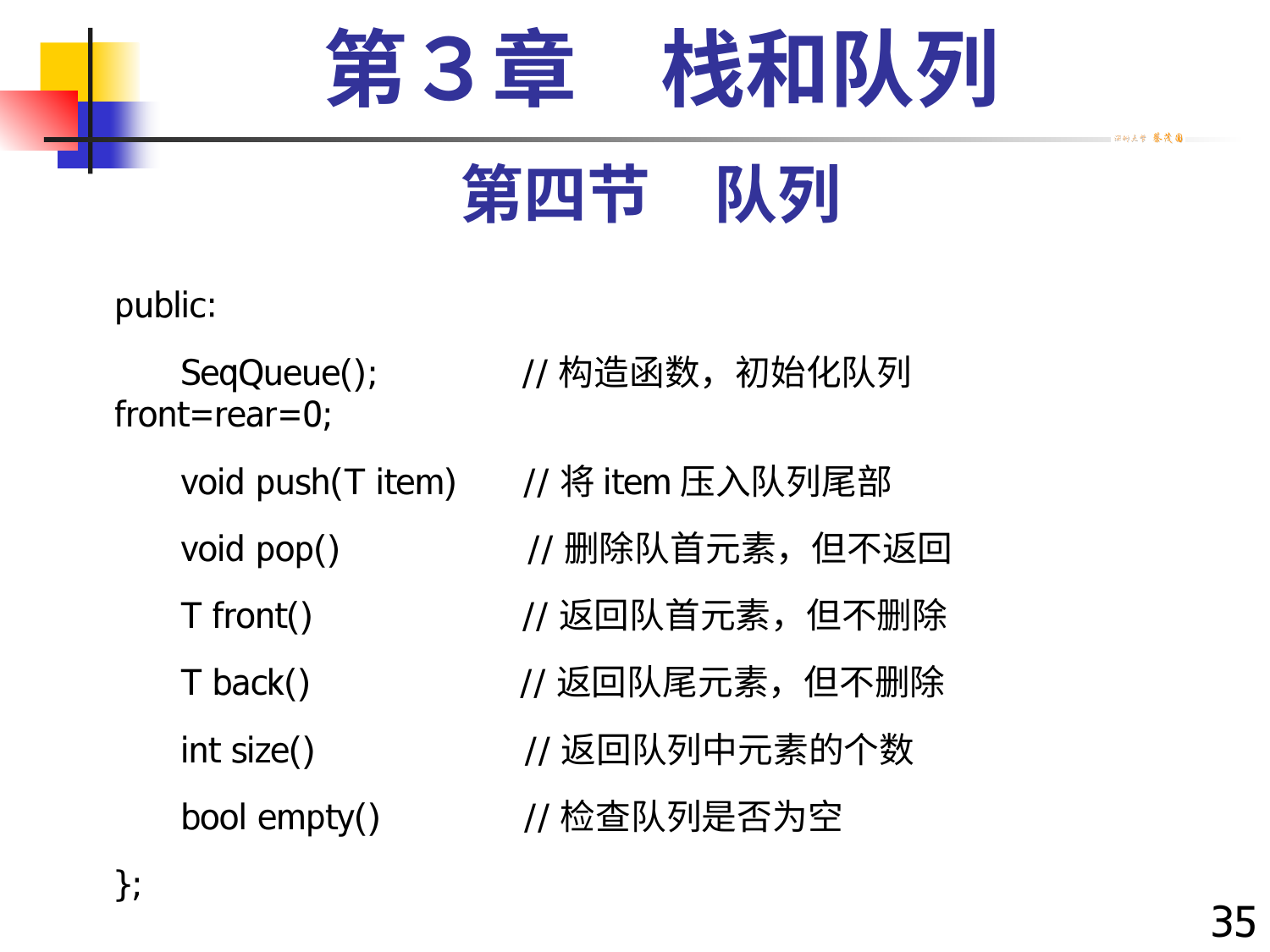

第３章　栈和队列
第四节　队列
public:
      SeqQueue();             //构造函数，初始化队列front=rear=0;
      void push(T item)      //将item压入队列尾部
      void pop()                 //删除队首元素，但不返回
      T front()                   //返回队首元素，但不删除
      T back()                   //返回队尾元素，但不删除
      int size()                   //返回队列中元素的个数
      bool empty()             //检查队列是否为空
};
35